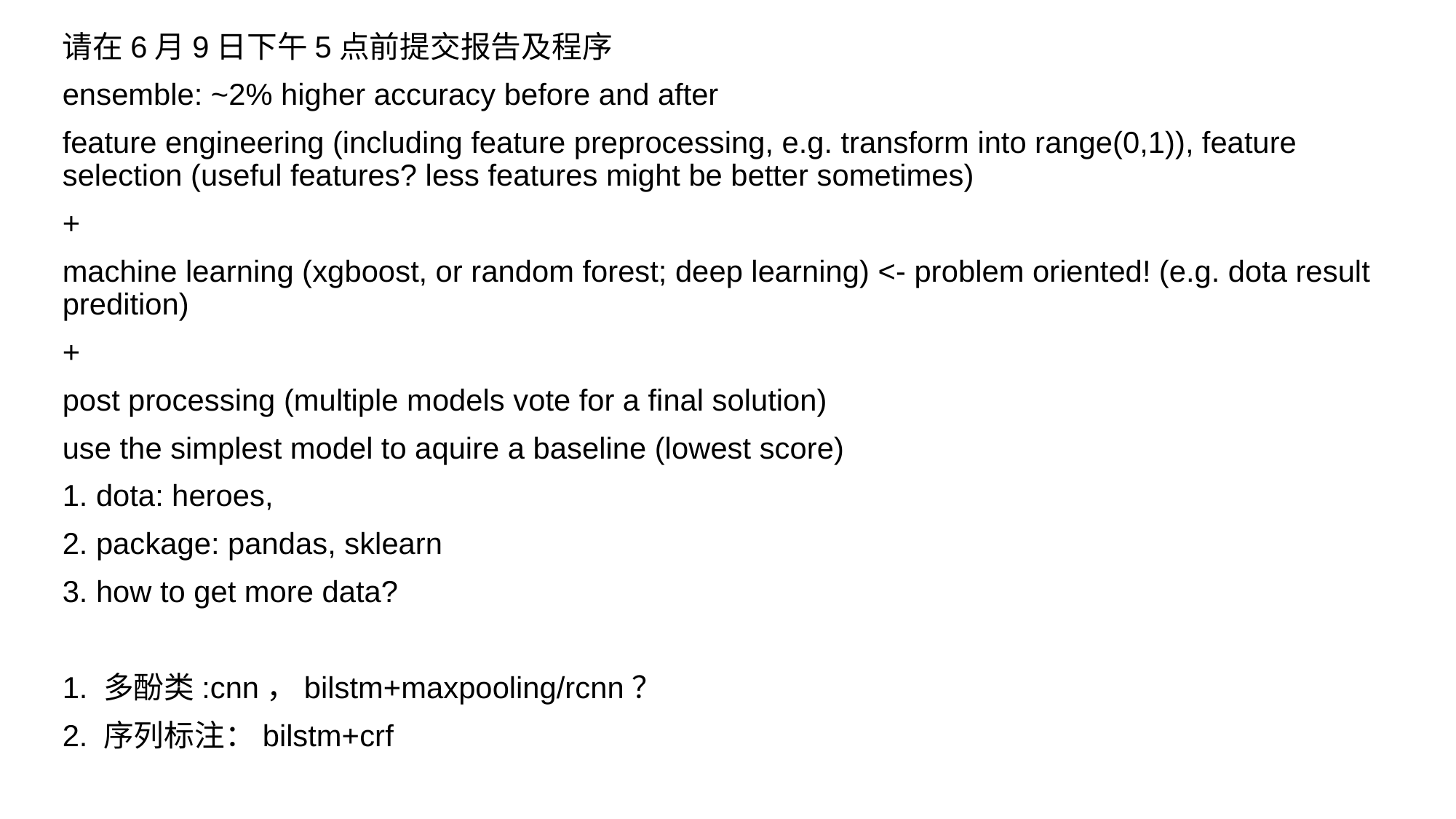

请在6月9日下午5点前提交报告及程序
ensemble: ~2% higher accuracy before and after
feature engineering (including feature preprocessing, e.g. transform into range(0,1)), feature selection (useful features? less features might be better sometimes)
+
machine learning (xgboost, or random forest; deep learning) <- problem oriented! (e.g. dota result predition)
+
post processing (multiple models vote for a final solution)
use the simplest model to aquire a baseline (lowest score)
1. dota: heroes,
2. package: pandas, sklearn
3. how to get more data?

1. 多酚类:cnn，bilstm+maxpooling/rcnn？
2. 序列标注：bilstm+crf